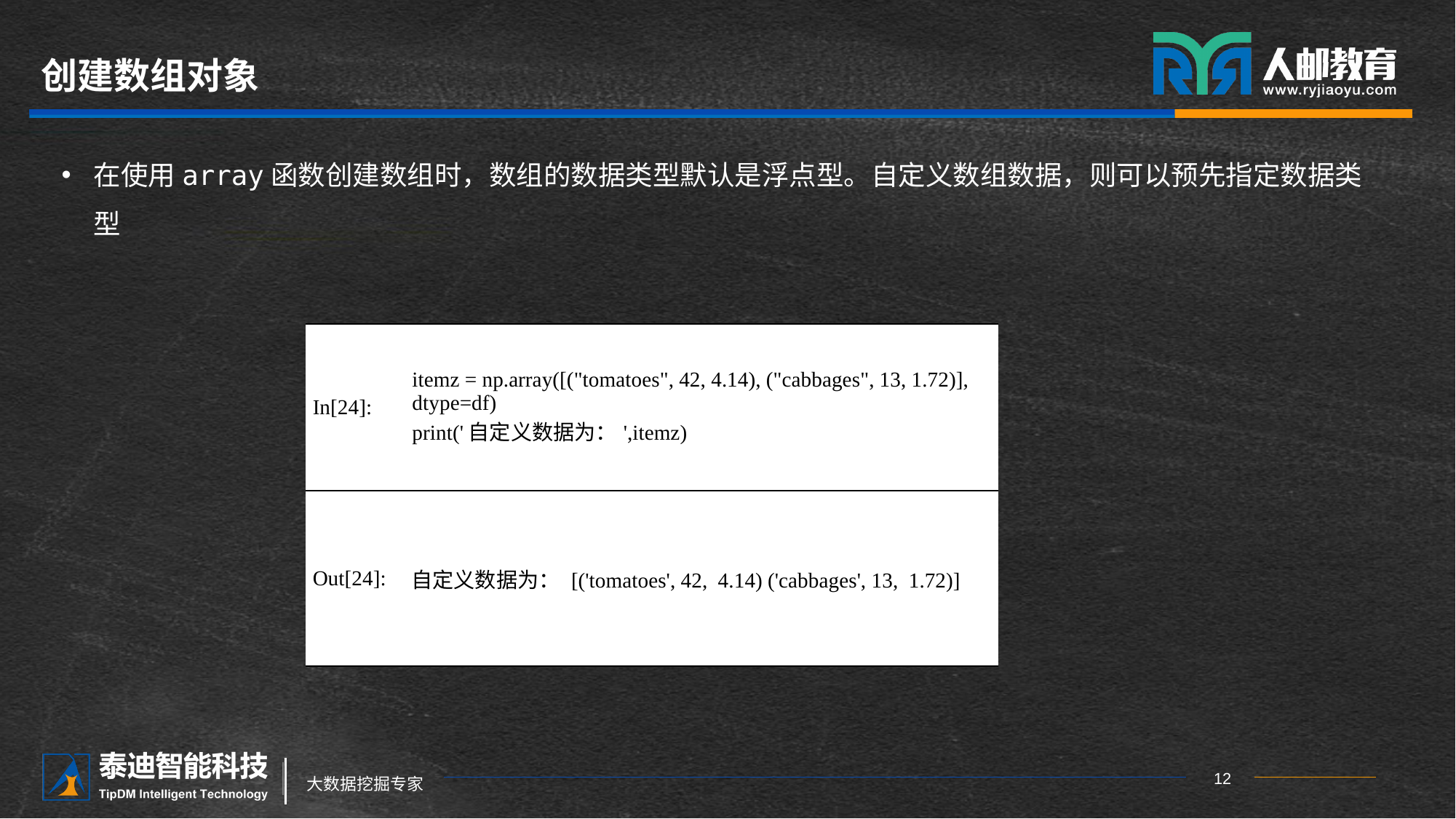

# 创建数组对象
在使用array函数创建数组时，数组的数据类型默认是浮点型。自定义数组数据，则可以预先指定数据类型
| In[24]: | itemz = np.array([("tomatoes", 42, 4.14), ("cabbages", 13, 1.72)], dtype=df) print('自定义数据为：',itemz) |
| --- | --- |
| Out[24]: | 自定义数据为： [('tomatoes', 42, 4.14) ('cabbages', 13, 1.72)] |